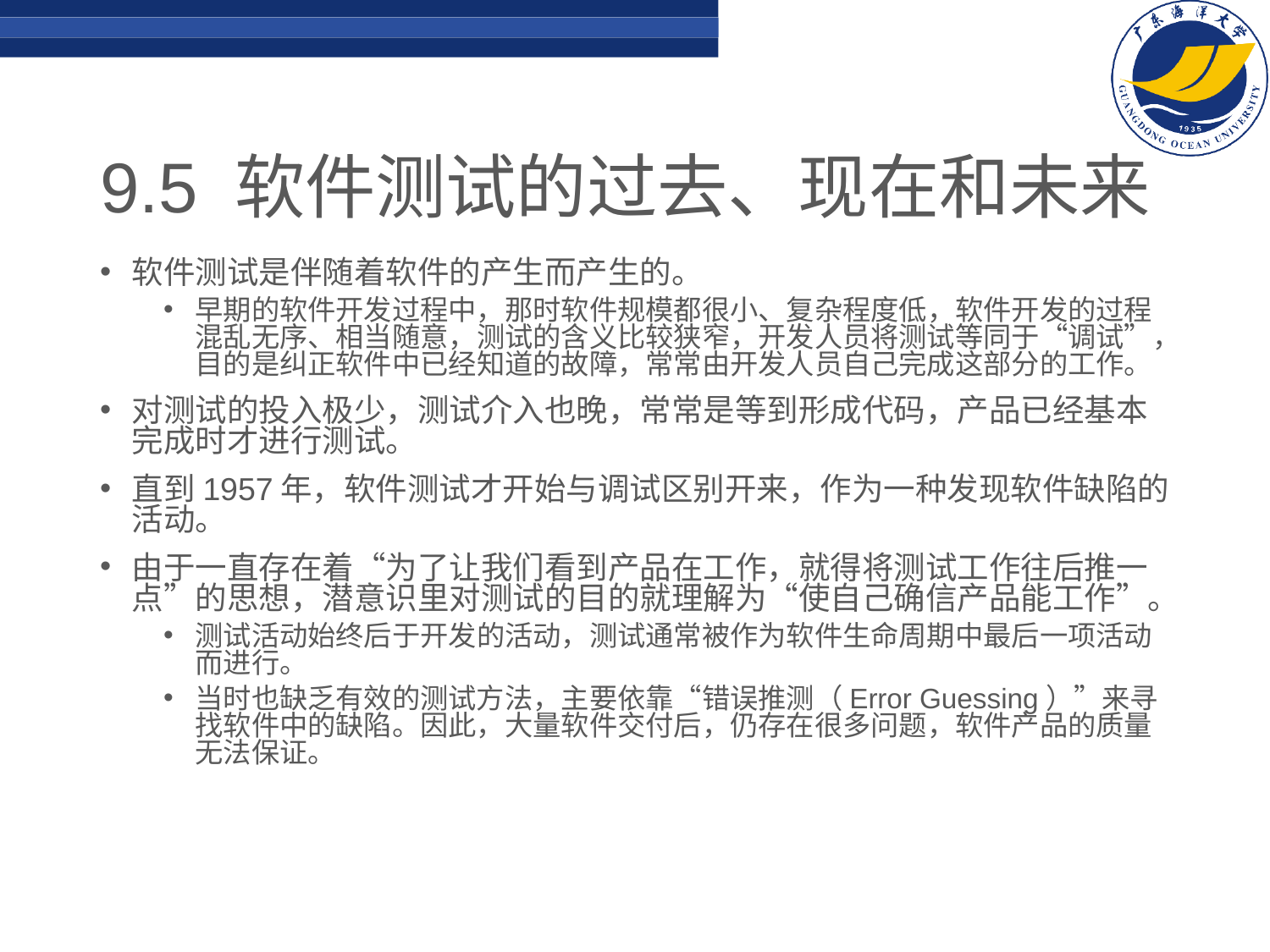

# 9.5 软件测试的过去、现在和未来
软件测试是伴随着软件的产生而产生的。
早期的软件开发过程中，那时软件规模都很小、复杂程度低，软件开发的过程混乱无序、相当随意，测试的含义比较狭窄，开发人员将测试等同于“调试”，目的是纠正软件中已经知道的故障，常常由开发人员自己完成这部分的工作。
对测试的投入极少，测试介入也晚，常常是等到形成代码，产品已经基本完成时才进行测试。
直到1957年，软件测试才开始与调试区别开来，作为一种发现软件缺陷的活动。
由于一直存在着“为了让我们看到产品在工作，就得将测试工作往后推一点”的思想，潜意识里对测试的目的就理解为“使自己确信产品能工作”。
测试活动始终后于开发的活动，测试通常被作为软件生命周期中最后一项活动而进行。
当时也缺乏有效的测试方法，主要依靠“错误推测（Error Guessing）”来寻找软件中的缺陷。因此，大量软件交付后，仍存在很多问题，软件产品的质量无法保证。
26